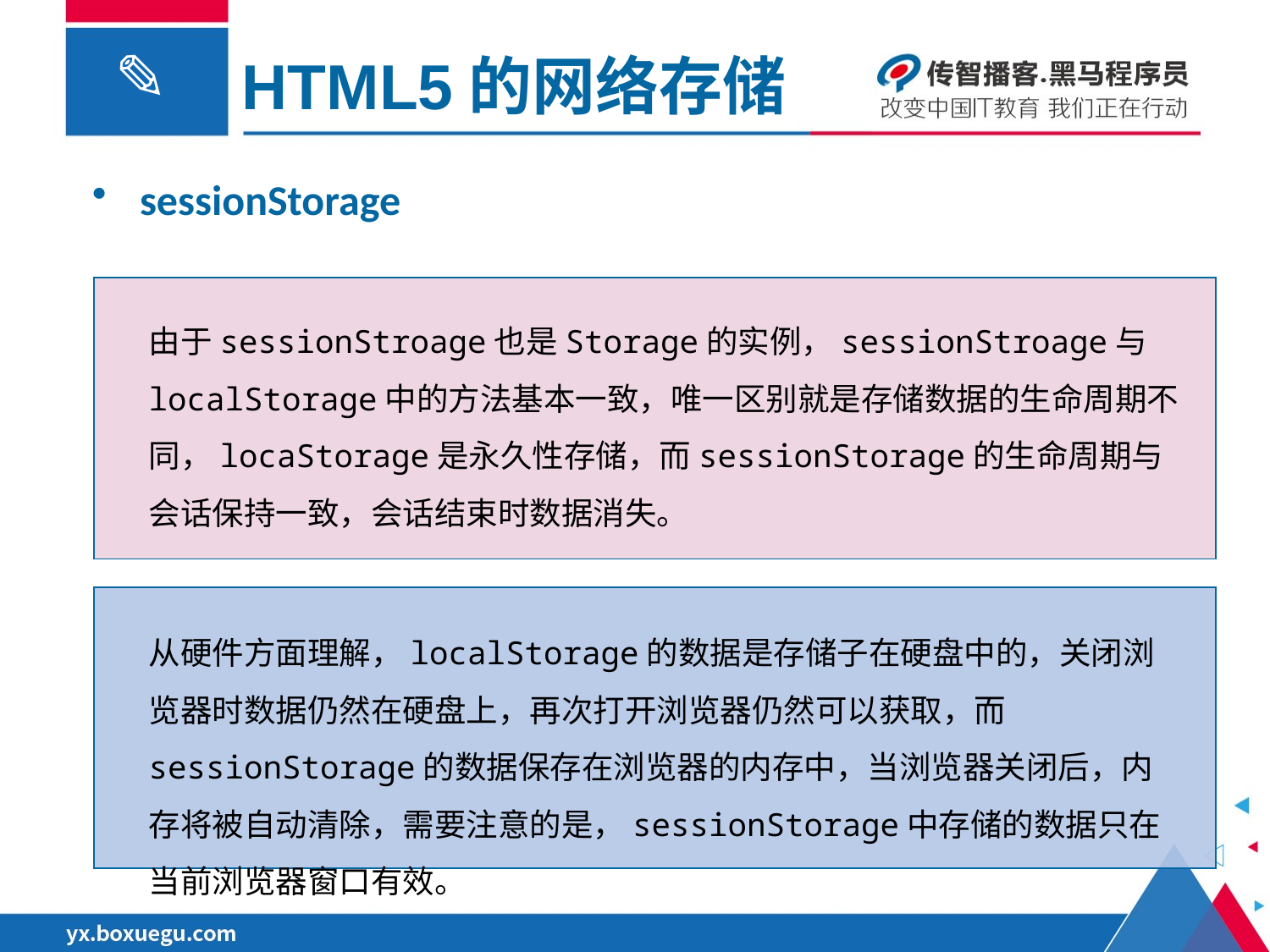

HTML5的网络存储
sessionStorage

由于sessionStroage也是Storage的实例，sessionStroage与localStorage中的方法基本一致，唯一区别就是存储数据的生命周期不同，locaStorage是永久性存储，而sessionStorage的生命周期与会话保持一致，会话结束时数据消失。

从硬件方面理解，localStorage的数据是存储子在硬盘中的，关闭浏览器时数据仍然在硬盘上，再次打开浏览器仍然可以获取，而sessionStorage的数据保存在浏览器的内存中，当浏览器关闭后，内存将被自动清除，需要注意的是，sessionStorage中存储的数据只在当前浏览器窗口有效。